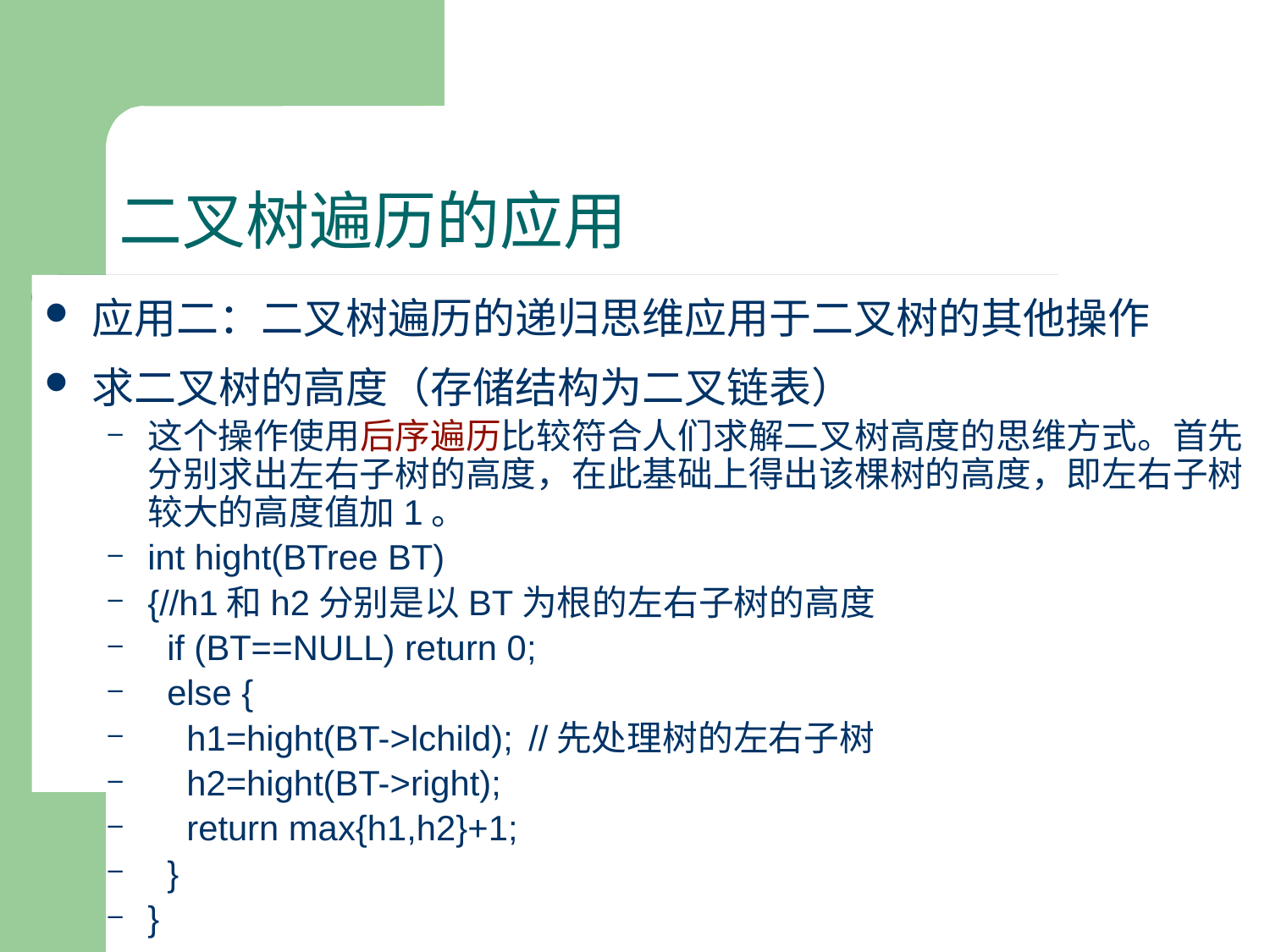

# 二叉树遍历的应用
应用二：二叉树遍历的递归思维应用于二叉树的其他操作
求二叉树的高度（存储结构为二叉链表）
这个操作使用后序遍历比较符合人们求解二叉树高度的思维方式。首先分别求出左右子树的高度，在此基础上得出该棵树的高度，即左右子树较大的高度值加1。
int hight(BTree BT)
{//h1和h2分别是以BT为根的左右子树的高度
  if (BT==NULL) return 0;
  else {
    h1=hight(BT->lchild);	//先处理树的左右子树
    h2=hight(BT->right);
    return max{h1,h2}+1;
  }
}